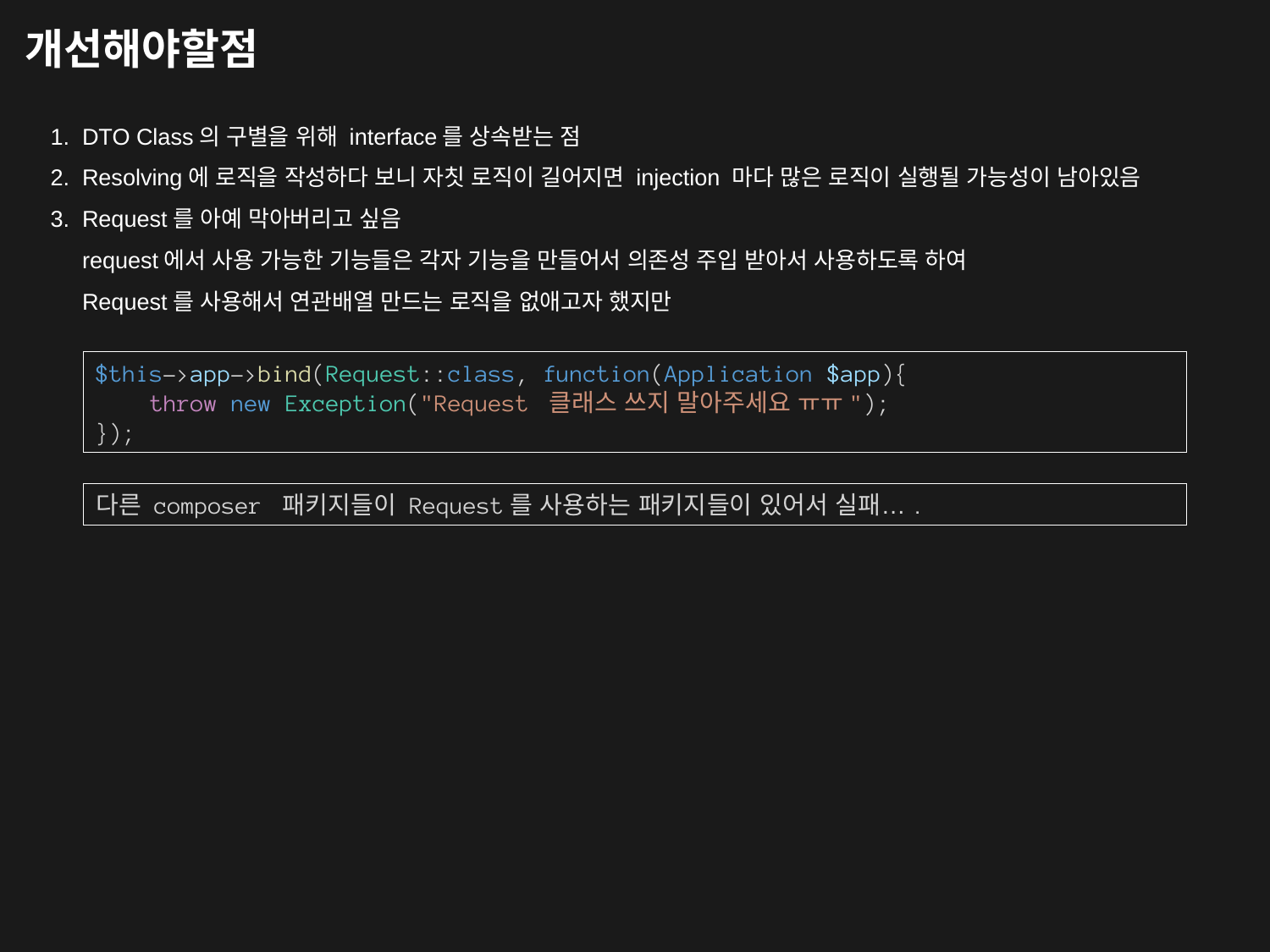

개선해야할점
DTO Class의 구별을 위해 interface를 상속받는 점
Resolving에 로직을 작성하다 보니 자칫 로직이 길어지면 injection 마다 많은 로직이 실행될 가능성이 남아있음
Request를 아예 막아버리고 싶음
request에서 사용 가능한 기능들은 각자 기능을 만들어서 의존성 주입 받아서 사용하도록 하여
Request를 사용해서 연관배열 만드는 로직을 없애고자 했지만
$this->app->bind(Request::class, function(Application $app){
    throw new Exception("Request 클래스 쓰지 말아주세요 ㅠㅠ");
});
다른 composer 패키지들이 Request를 사용하는 패키지들이 있어서 실패….